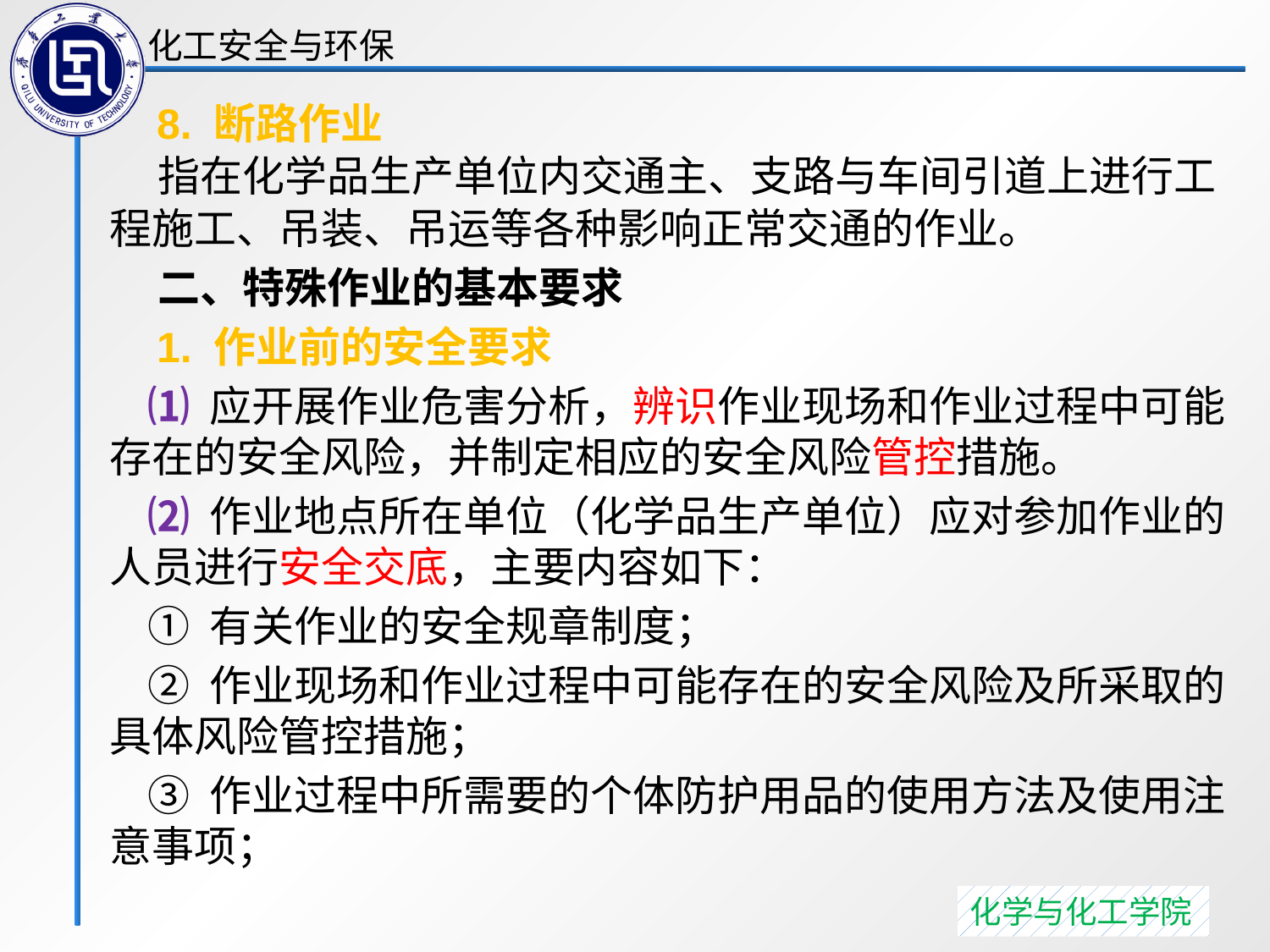

8. 断路作业
    指在化学品生产单位内交通主、支路与车间引道上进行工程施工、吊装、吊运等各种影响正常交通的作业。
    二、特殊作业的基本要求
    1. 作业前的安全要求
    ⑴ 应开展作业危害分析，辨识作业现场和作业过程中可能存在的安全风险，并制定相应的安全风险管控措施。
    ⑵ 作业地点所在单位（化学品生产单位）应对参加作业的人员进行安全交底，主要内容如下：
    ① 有关作业的安全规章制度；
    ② 作业现场和作业过程中可能存在的安全风险及所采取的具体风险管控措施；
    ③ 作业过程中所需要的个体防护用品的使用方法及使用注意事项；